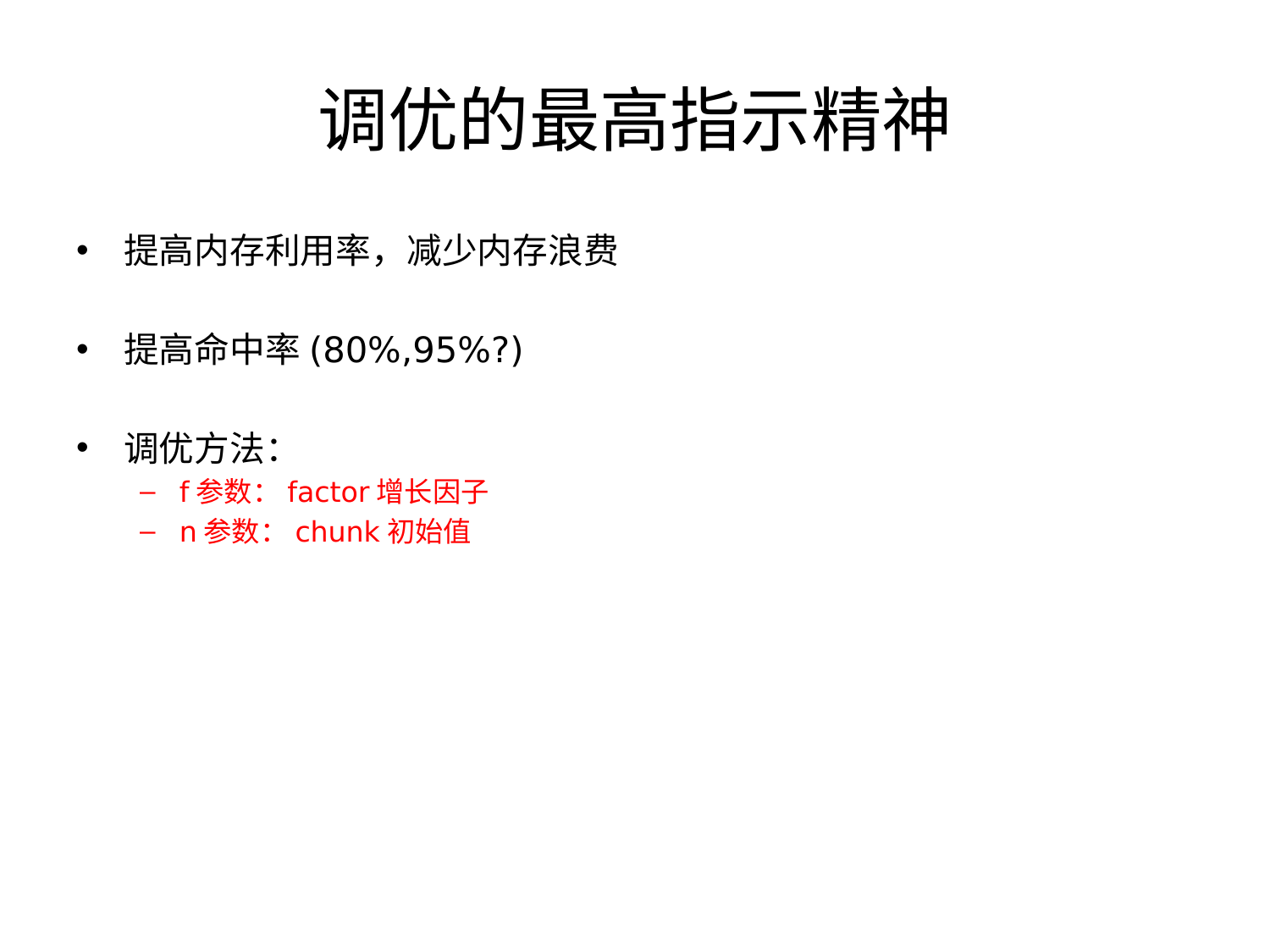

# 调优的最高指示精神
提高内存利用率，减少内存浪费

提高命中率(80%,95%?)

调优方法：
f参数：factor增长因子
n参数：chunk初始值